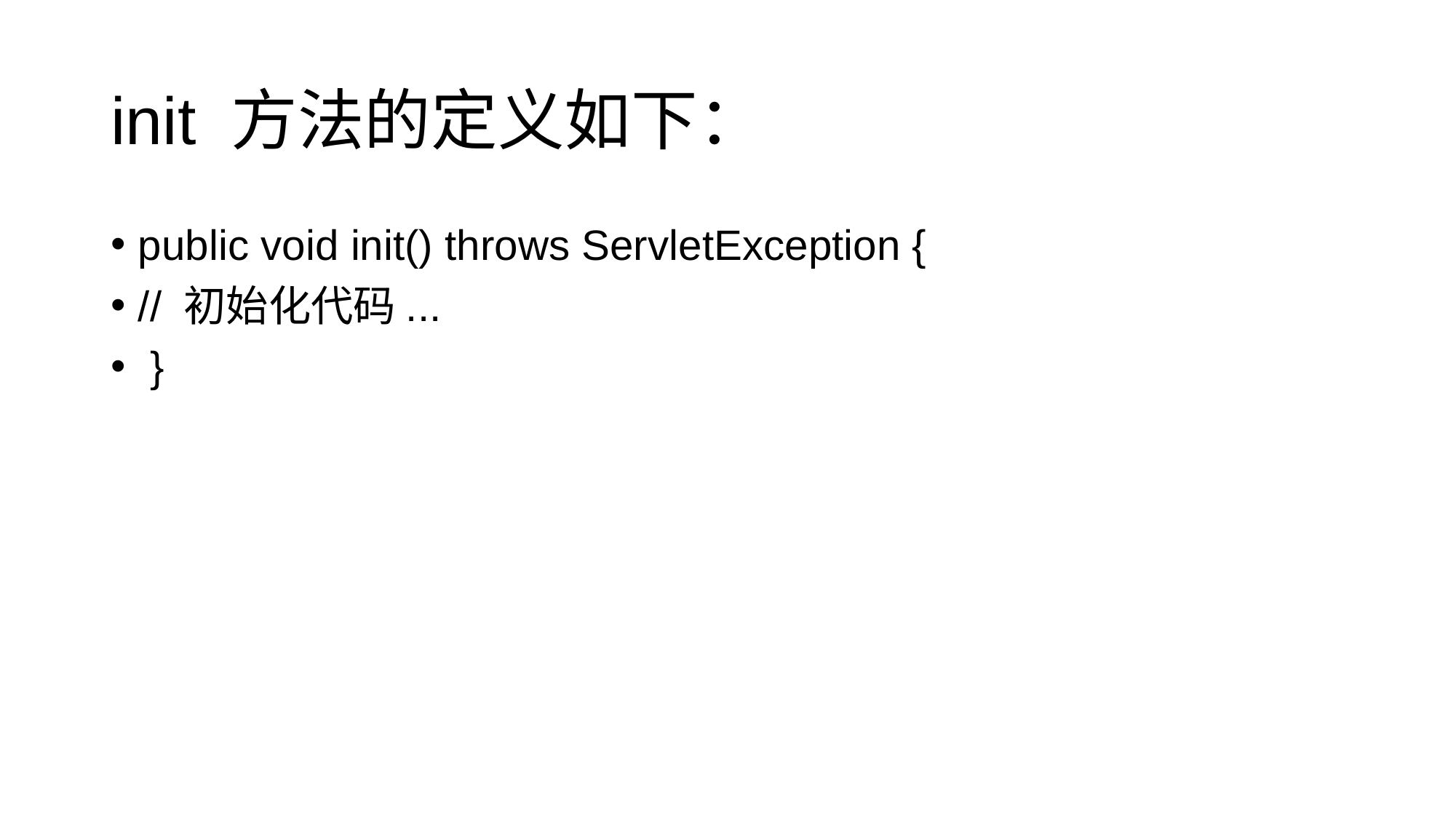

# init 方法的定义如下：
public void init() throws ServletException {
// 初始化代码...
 }